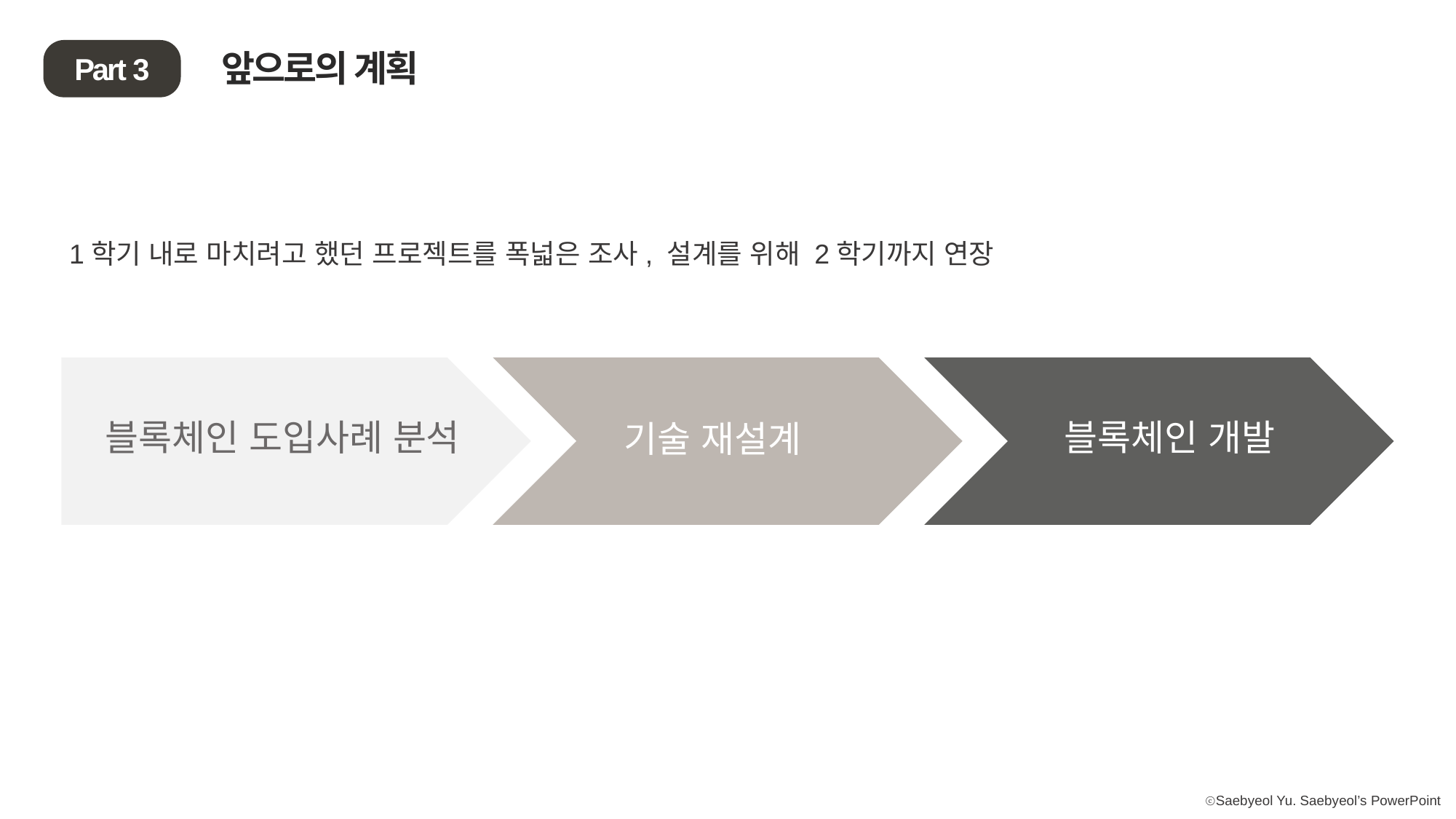

앞으로의 계획
Part 3
1학기 내로 마치려고 했던 프로젝트를 폭넓은 조사, 설계를 위해 2학기까지 연장

블록체인 도입사례 분석
블록체인 개발
기술 재설계